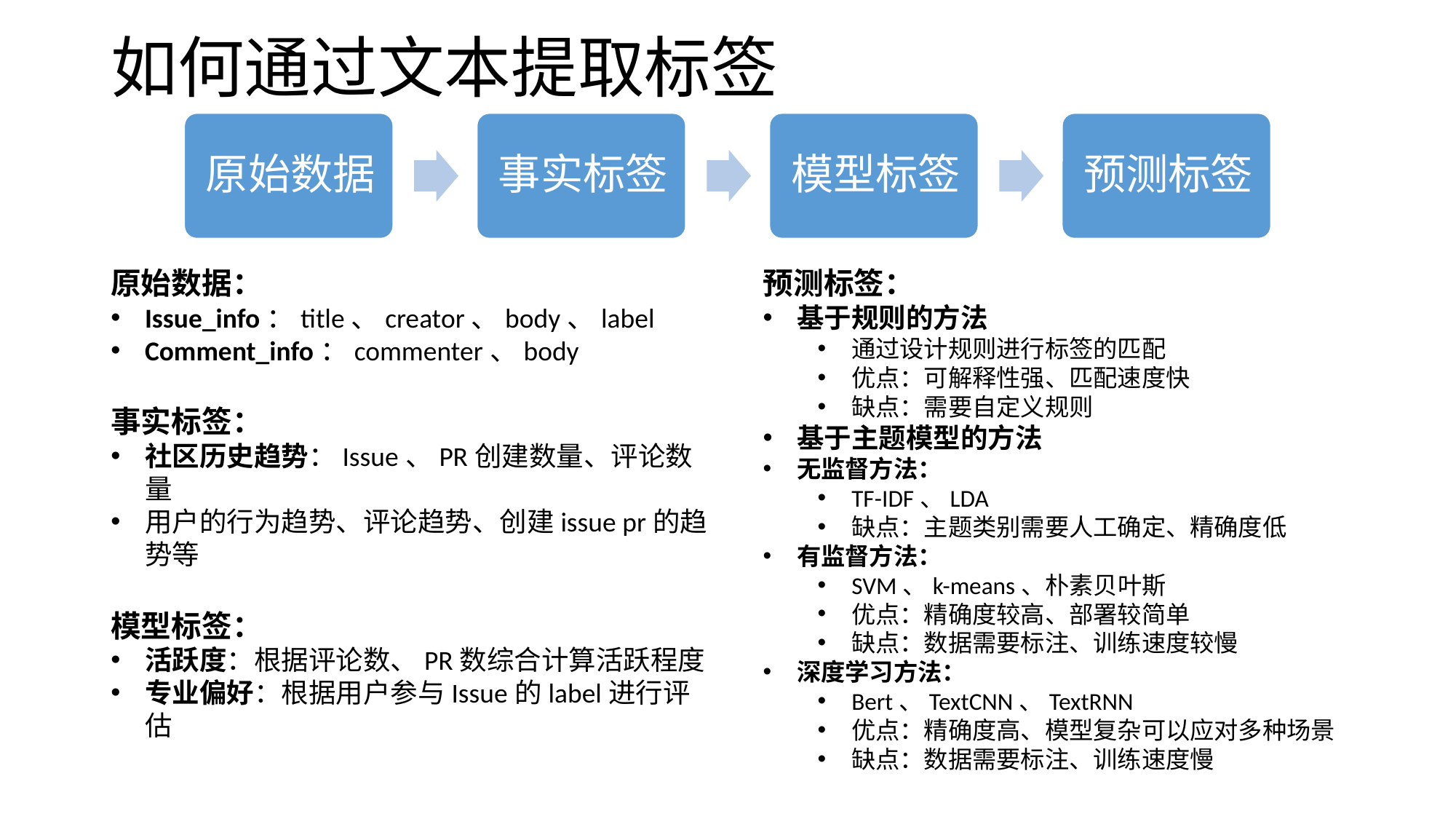

# 如何通过文本提取标签
原始数据

事实标签

模型标签

预测标签
原始数据：
Issue_info：title、creator、body、label
Comment_info：commenter、body

事实标签：
社区历史趋势：Issue、PR创建数量、评论数量
用户的行为趋势、评论趋势、创建issue pr的趋势等

模型标签：
活跃度：根据评论数、PR数综合计算活跃程度
专业偏好：根据用户参与Issue的label进行评估

预测标签：
基于规则的方法
通过设计规则进行标签的匹配
优点：可解释性强、匹配速度快
缺点：需要自定义规则
基于主题模型的方法
无监督方法：
TF-IDF、LDA
缺点：主题类别需要人工确定、精确度低
有监督方法：
SVM、k-means、朴素贝叶斯
优点：精确度较高、部署较简单
缺点：数据需要标注、训练速度较慢
深度学习方法：
Bert、TextCNN、TextRNN
优点：精确度高、模型复杂可以应对多种场景
缺点：数据需要标注、训练速度慢